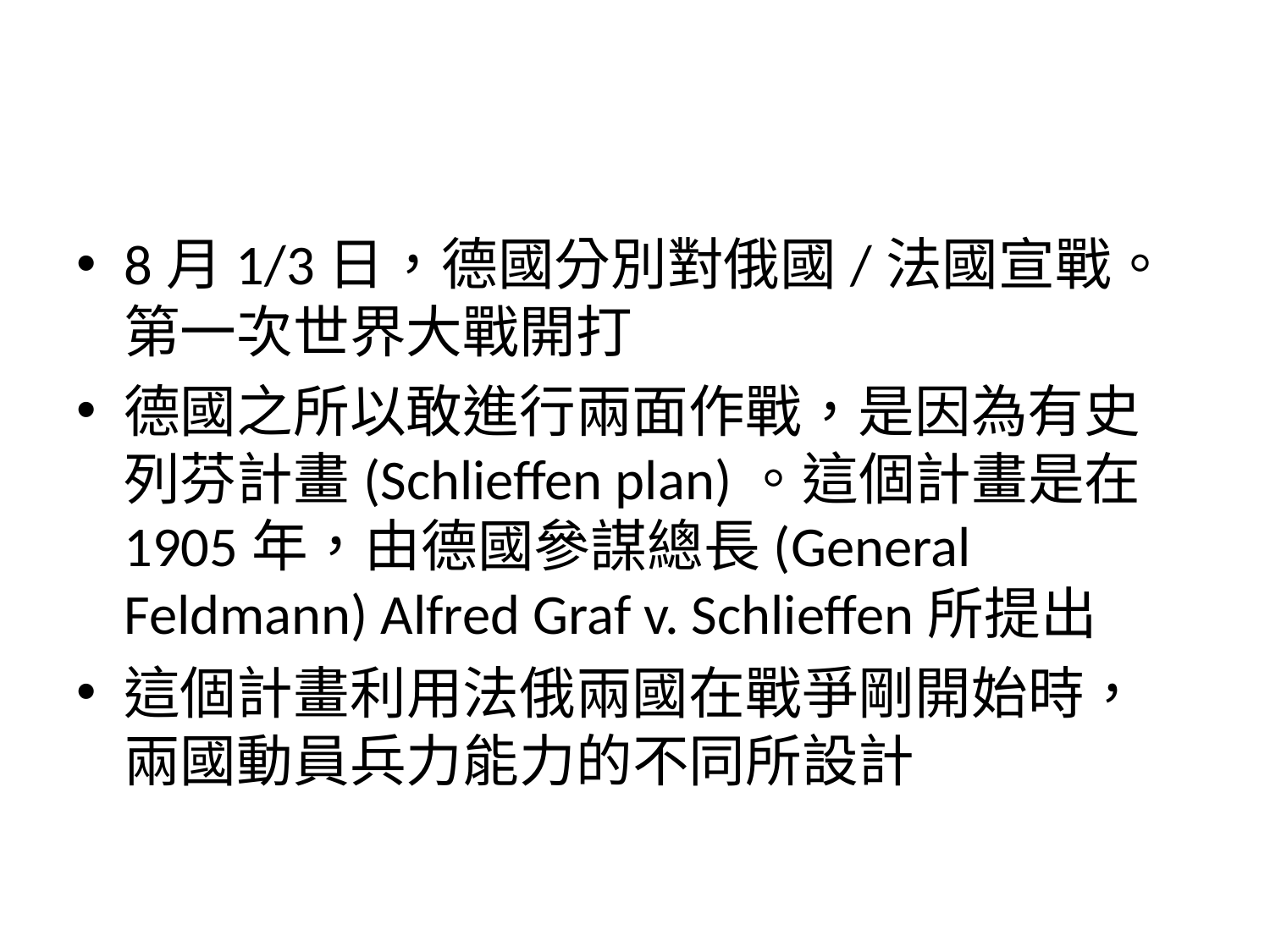

#
8月1/3日，德國分別對俄國/法國宣戰。第一次世界大戰開打
德國之所以敢進行兩面作戰，是因為有史列芬計畫(Schlieffen plan)。這個計畫是在1905年，由德國參謀總長(General Feldmann) Alfred Graf v. Schlieffen所提出
這個計畫利用法俄兩國在戰爭剛開始時，兩國動員兵力能力的不同所設計